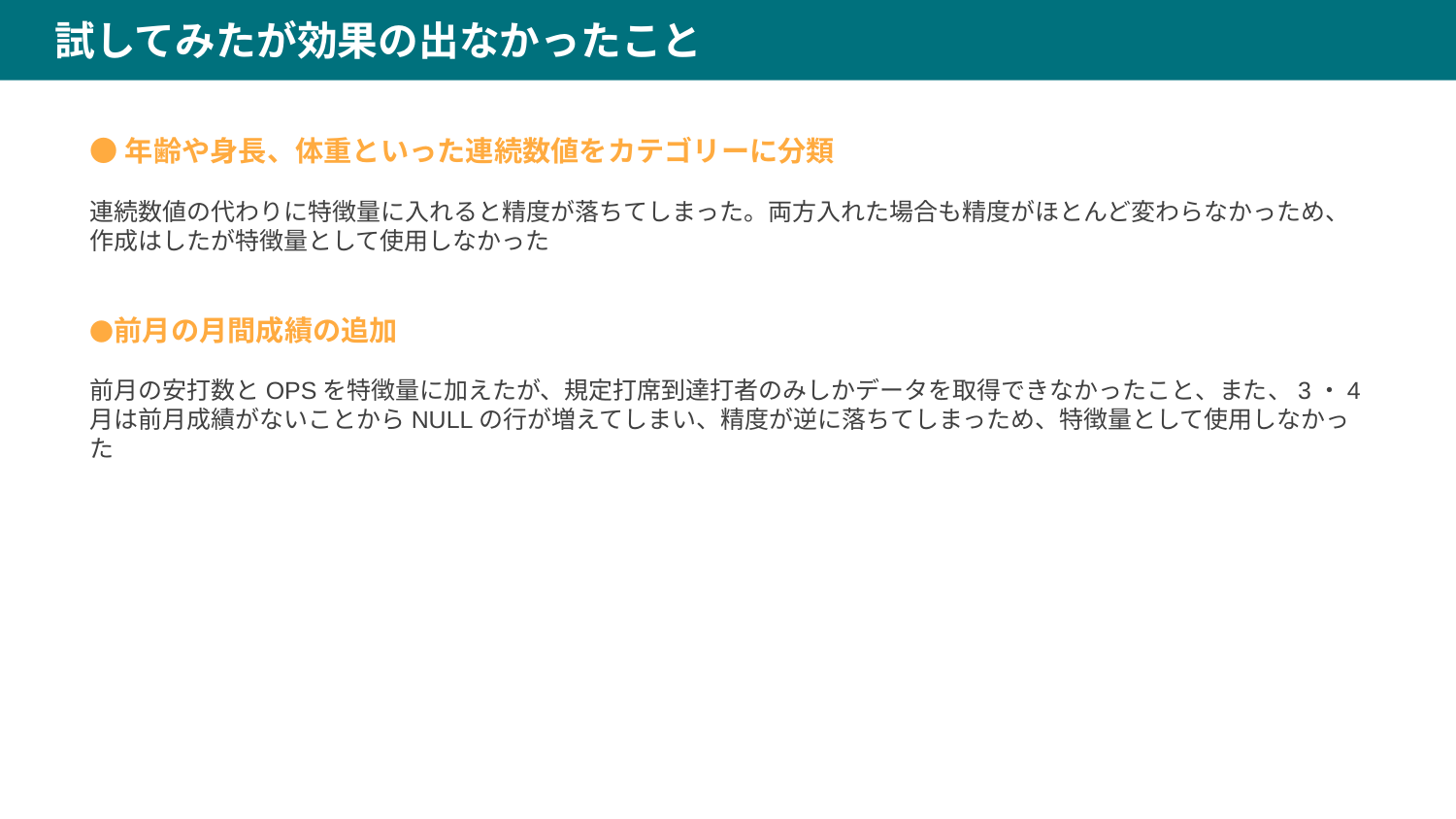

試してみたが効果の出なかったこと
# ●年齢や身長、体重といった連続数値をカテゴリーに分類 連続数値の代わりに特徴量に入れると精度が落ちてしまった。両方入れた場合も精度がほとんど変わらなかっため、作成はしたが特徴量として使用しなかった ●前月の月間成績の追加 前月の安打数とOPSを特徴量に加えたが、規定打席到達打者のみしかデータを取得できなかったこと、また、3・4月は前月成績がないことからNULLの行が増えてしまい、精度が逆に落ちてしまっため、特徴量として使用しなかった